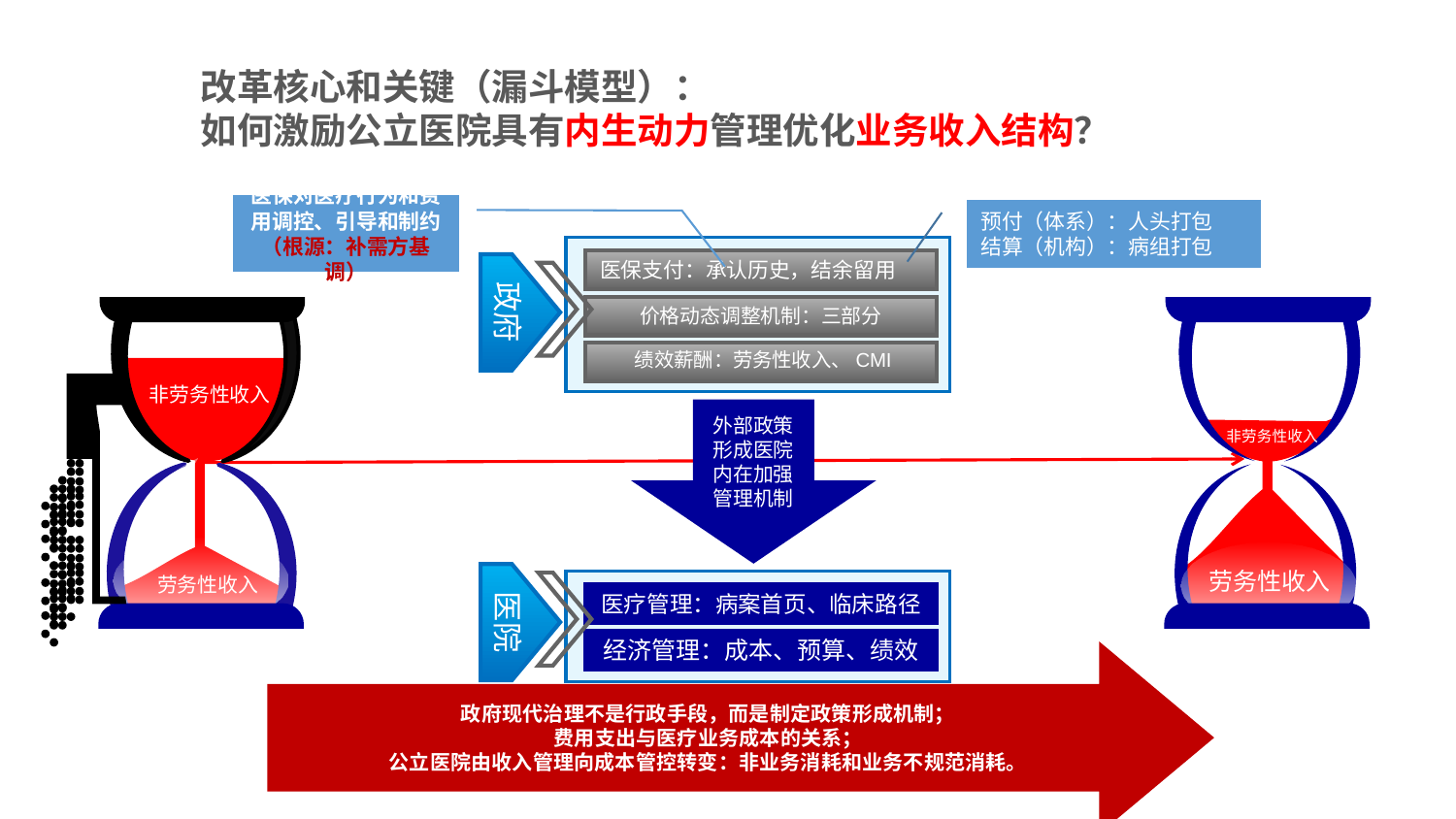

改革核心和关键（漏斗模型）：
如何激励公立医院具有内生动力管理优化业务收入结构？
医保对医疗行为和费用调控、引导和制约
（根源：补需方基调）
预付（体系）：人头打包
结算（机构）：病组打包

医保支付：承认历史，结余留用

价格动态调整机制：三部分
绩效薪酬：劳务性收入、CMI
外部政策形成医院内在加强管理机制

医疗管理：病案首页、临床路径
经济管理：成本、预算、绩效
政府

非劳务性收入

非劳务性收入

医院

劳务性收入

劳务性收入

劳务性收入

政府现代治理不是行政手段，而是制定政策形成机制；
费用支出与医疗业务成本的关系；
公立医院由收入管理向成本管控转变：非业务消耗和业务不规范消耗。